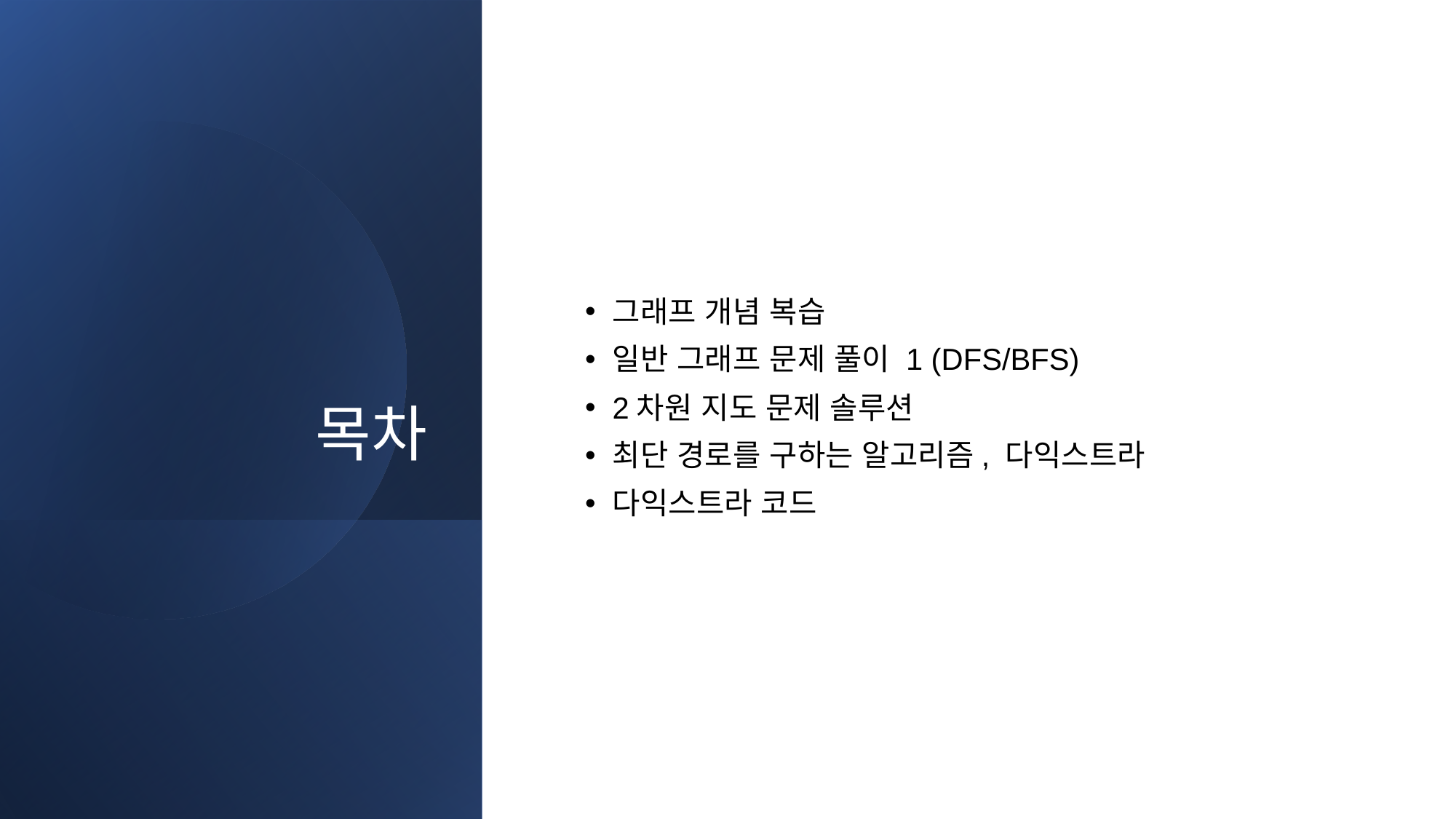

# 목차
그래프 개념 복습
일반 그래프 문제 풀이 1 (DFS/BFS)
2차원 지도 문제 솔루션
최단 경로를 구하는 알고리즘, 다익스트라
다익스트라 코드